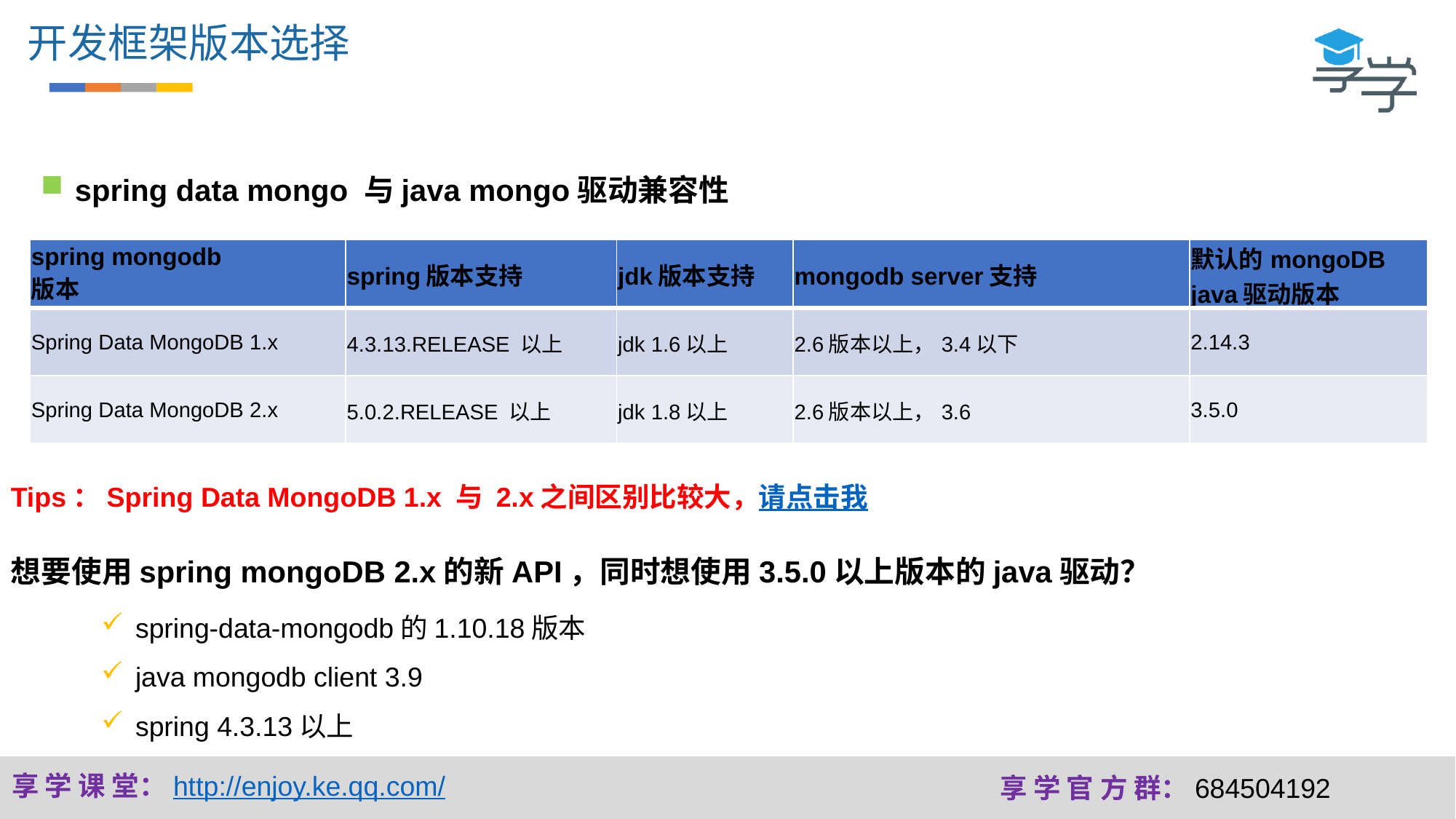

开发框架版本选择

spring data mongo 与java mongo驱动兼容性
| spring mongodb 版本 | spring版本支持 | jdk版本支持 | mongodb server支持 | 默认的mongoDB java驱动版本 |
| --- | --- | --- | --- | --- |
| Spring Data MongoDB 1.x | 4.3.13.RELEASE 以上 | jdk 1.6以上 | 2.6版本以上，3.4以下 | 2.14.3 |
| Spring Data MongoDB 2.x | 5.0.2.RELEASE 以上 | jdk 1.8以上 | 2.6版本以上，3.6 | 3.5.0 |
Tips：Spring Data MongoDB 1.x 与 2.x之间区别比较大，请点击我

想要使用spring mongoDB 2.x的新API，同时想使用3.5.0以上版本的java驱动？
spring-data-mongodb的1.10.18版本
java mongodb client 3.9
spring 4.3.13以上